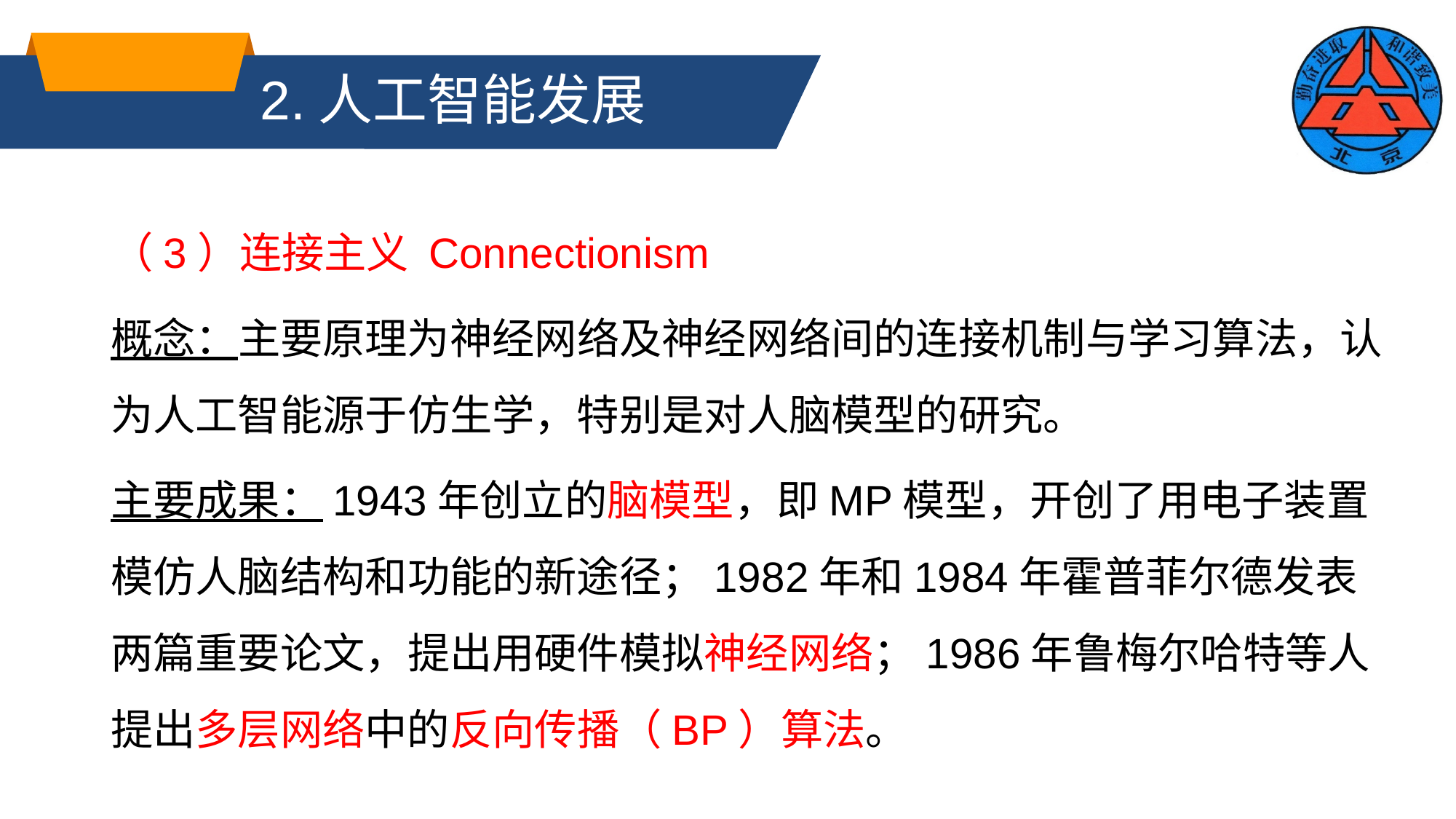

# 2.人工智能发展
（3）连接主义 Connectionism
概念：主要原理为神经网络及神经网络间的连接机制与学习算法，认为人工智能源于仿生学，特别是对人脑模型的研究。
主要成果：1943年创立的脑模型，即MP模型，开创了用电子装置模仿人脑结构和功能的新途径；1982年和1984年霍普菲尔德发表两篇重要论文，提出用硬件模拟神经网络；1986年鲁梅尔哈特等人提出多层网络中的反向传播（BP）算法。